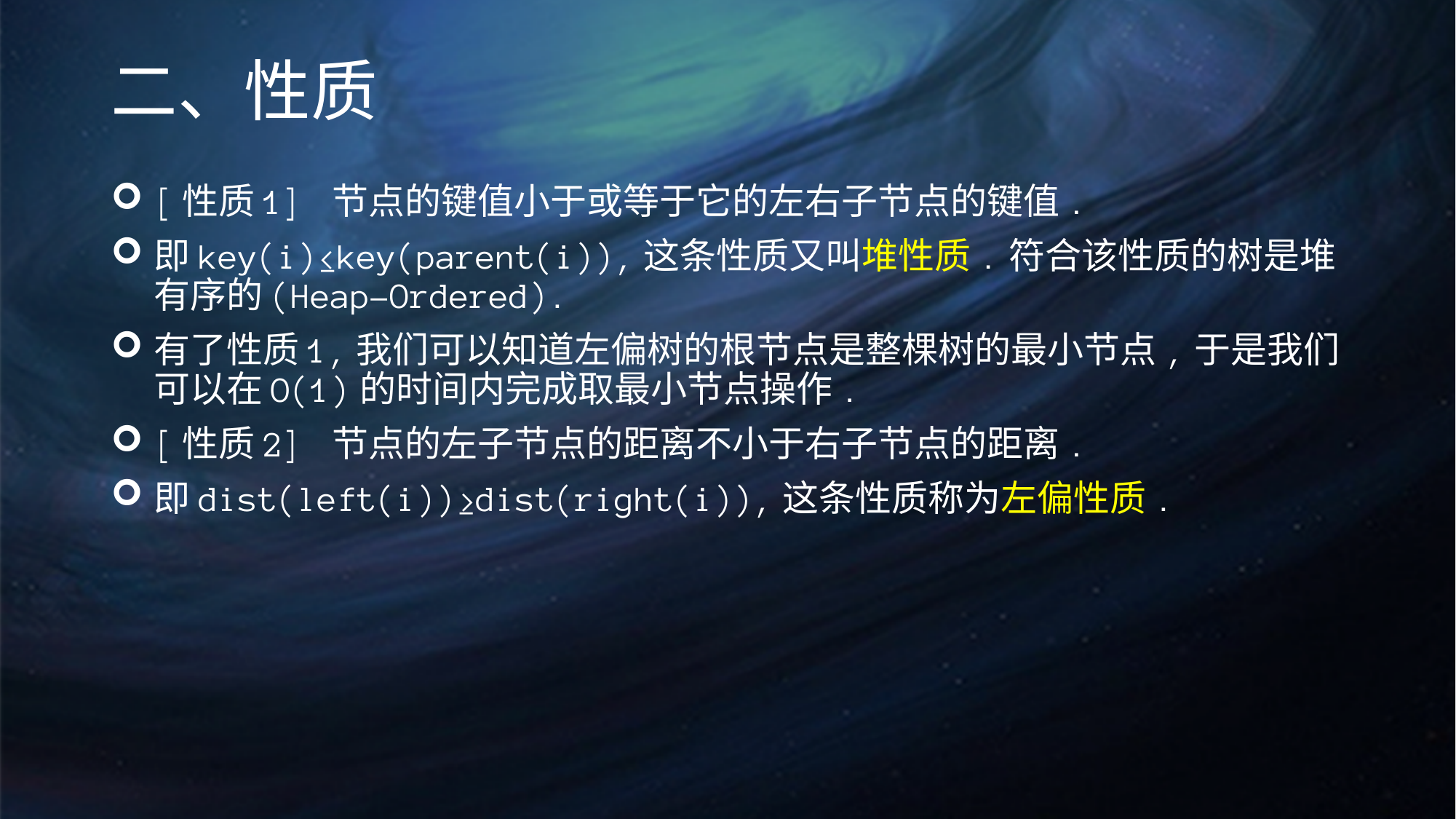

# 二、性质
[性质1] 节点的键值小于或等于它的左右子节点的键值.
即key(i)≤key(parent(i)),这条性质又叫堆性质.符合该性质的树是堆有序的(Heap-Ordered).
有了性质1,我们可以知道左偏树的根节点是整棵树的最小节点,于是我们可以在O(1)的时间内完成取最小节点操作.
[性质2] 节点的左子节点的距离不小于右子节点的距离.
即dist(left(i))≥dist(right(i)),这条性质称为左偏性质.